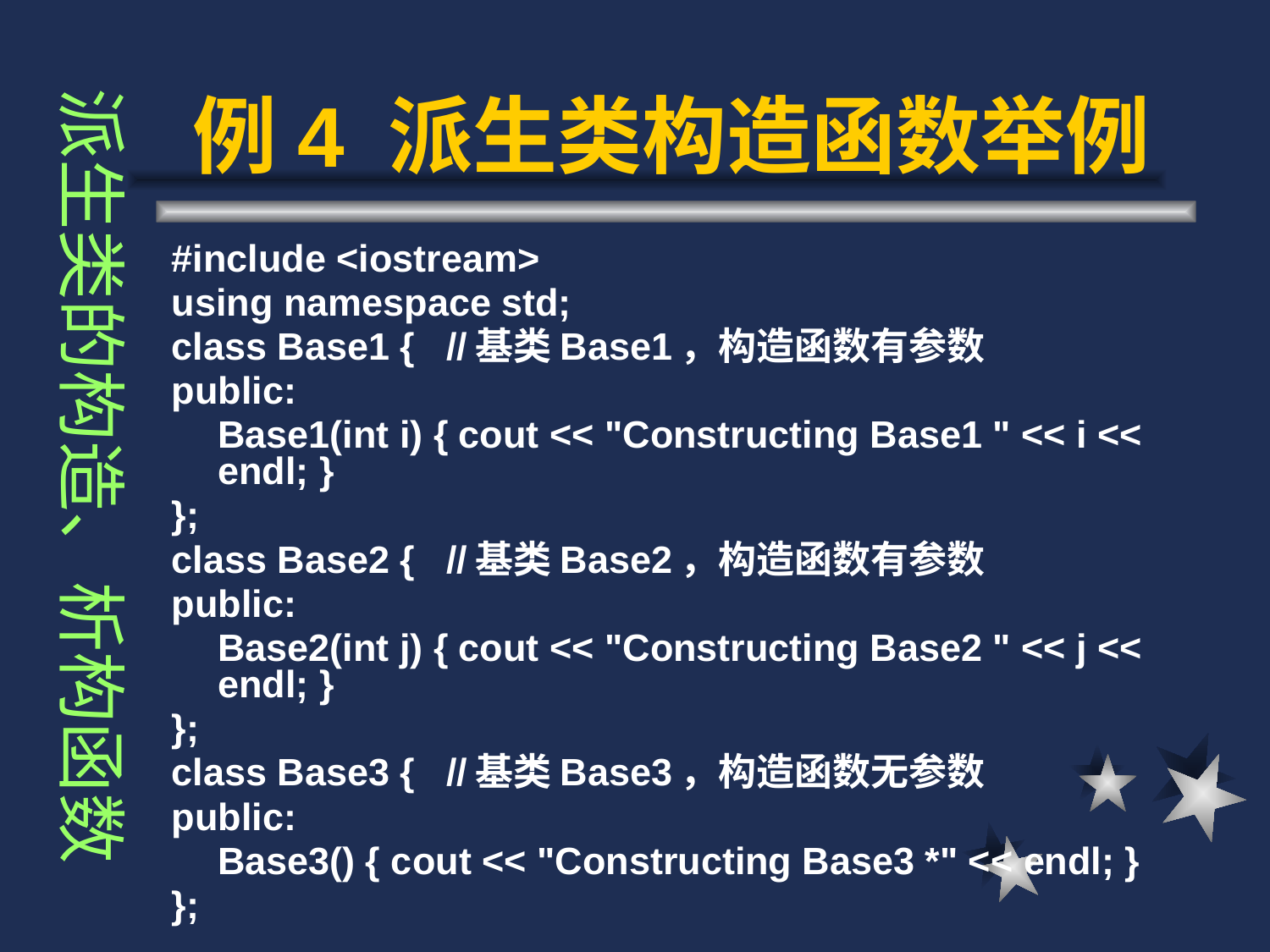

# 例4 派生类构造函数举例
派生类的构造、析构函数
#include <iostream>
using namespace std;
class Base1 {	//基类Base1，构造函数有参数
public:
	Base1(int i) { cout << "Constructing Base1 " << i << endl; }
};
class Base2 {	//基类Base2，构造函数有参数
public:
	Base2(int j) { cout << "Constructing Base2 " << j << endl; }
};
class Base3 {	//基类Base3，构造函数无参数
public:
	Base3() { cout << "Constructing Base3 *" << endl; }
};
40